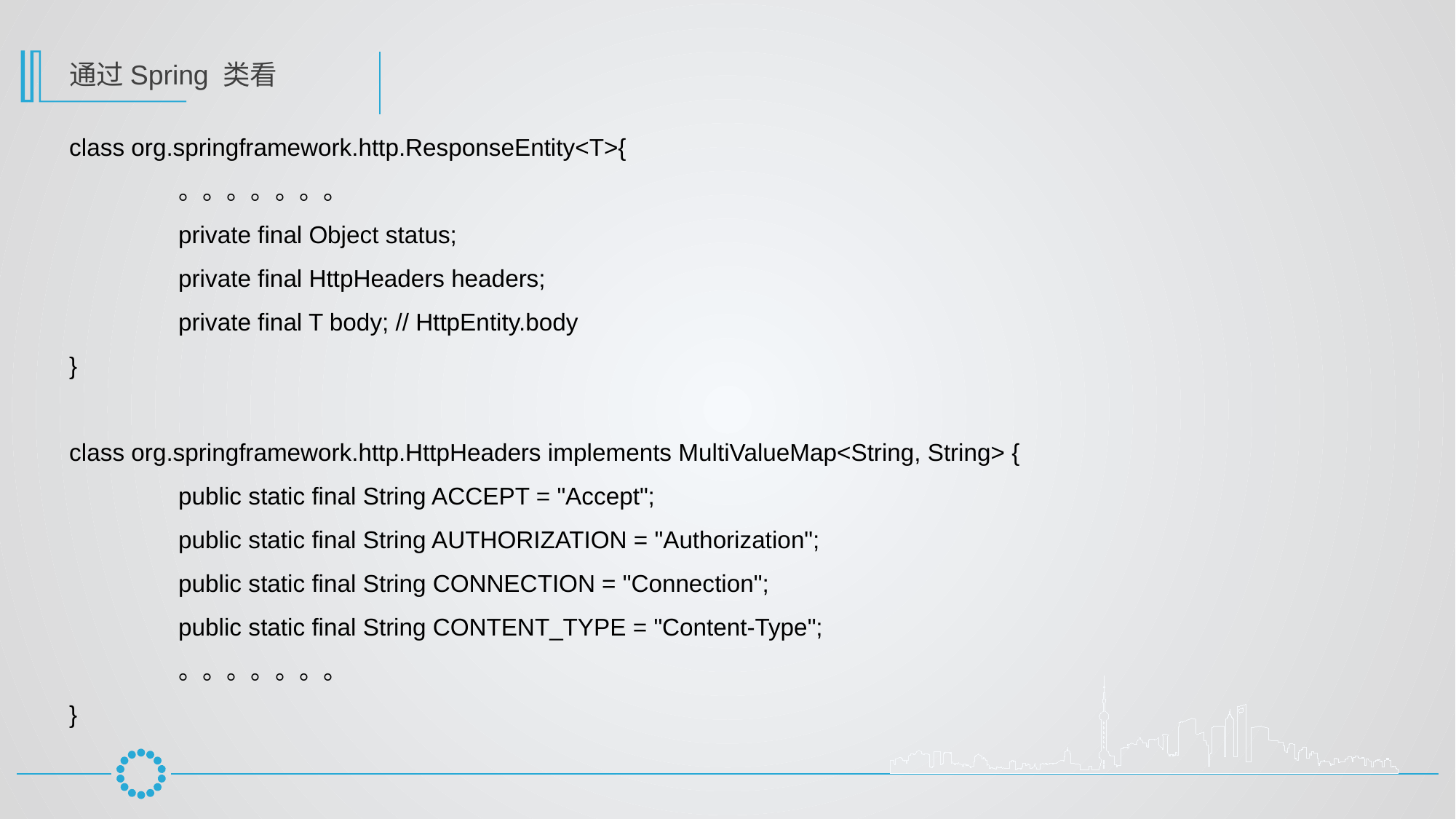

通过Spring 类看
class org.springframework.http.ResponseEntity<T>{
	。。。。。。。
	private final Object status;
	private final HttpHeaders headers;
	private final T body; // HttpEntity.body
}

class org.springframework.http.HttpHeaders implements MultiValueMap<String, String> {
	public static final String ACCEPT = "Accept";
	public static final String AUTHORIZATION = "Authorization";
	public static final String CONNECTION = "Connection";
	public static final String CONTENT_TYPE = "Content-Type";
	。。。。。。。
}
15